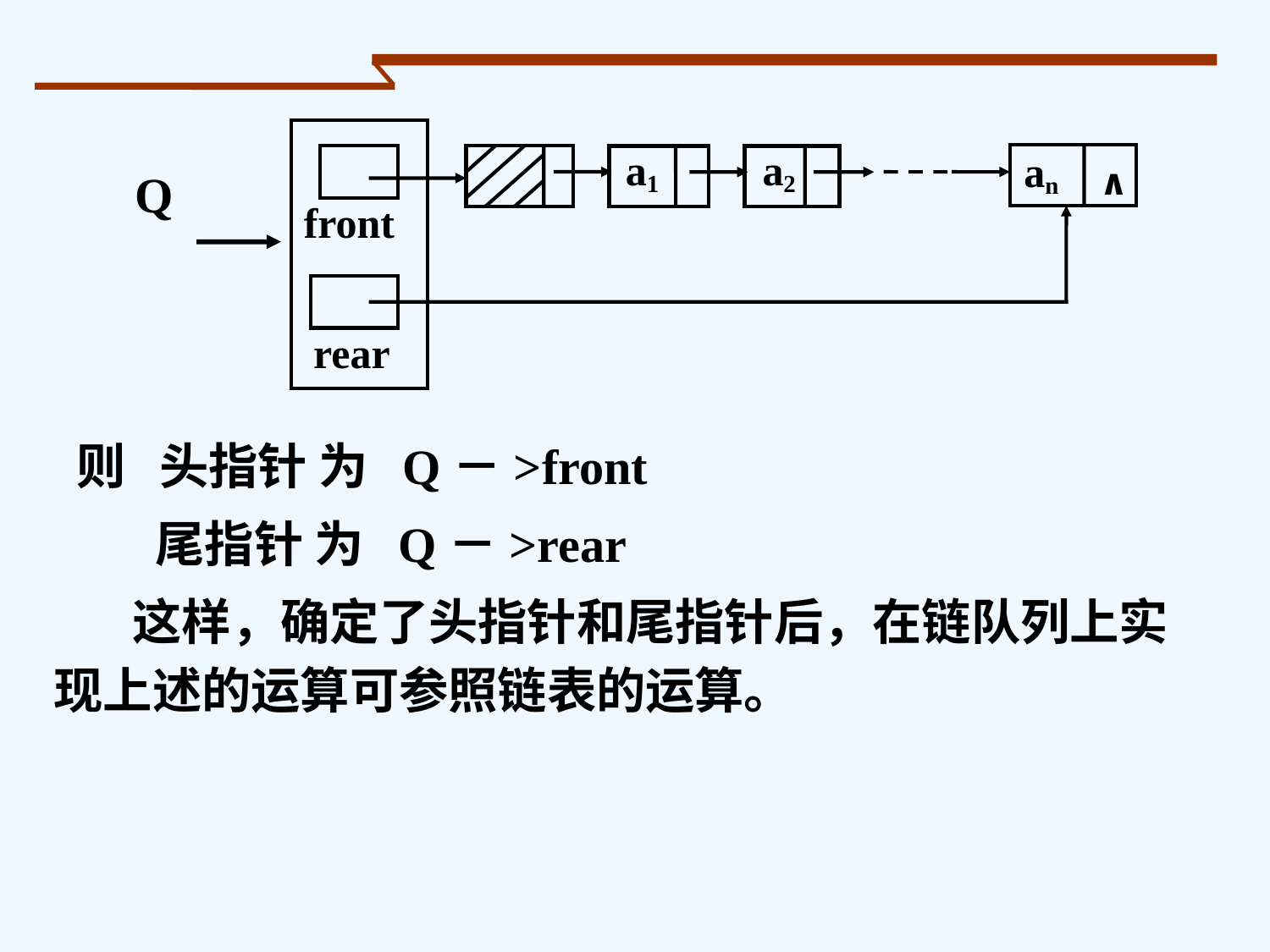

a1

a2

an
∧

front

rear

Q

 则   头指针 为  Q－>front
        尾指针 为  Q－>rear
      这样，确定了头指针和尾指针后，在链队列上实现上述的运算可参照链表的运算。